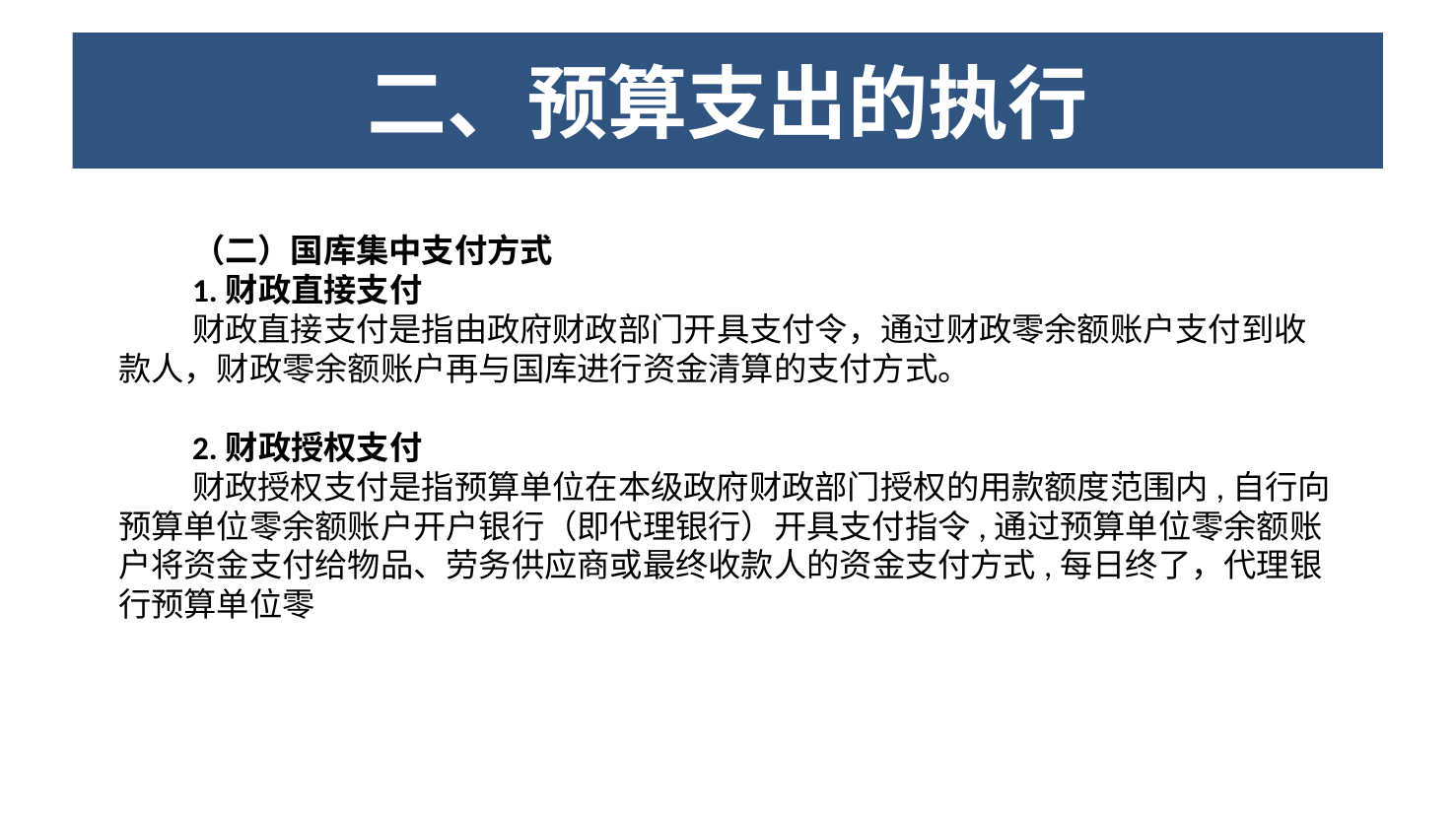

二、预算支出的执行
# 二、预算支出的执行
（二）国库集中支付方式
1.财政直接支付
财政直接支付是指由政府财政部门开具支付令，通过财政零余额账户支付到收款人，财政零余额账户再与国库进行资金清算的支付方式。

2.财政授权支付
财政授权支付是指预算单位在本级政府财政部门授权的用款额度范围内,自行向预算单位零余额账户开户银行（即代理银行）开具支付指令,通过预算单位零余额账户将资金支付给物品、劳务供应商或最终收款人的资金支付方式,每日终了，代理银行预算单位零